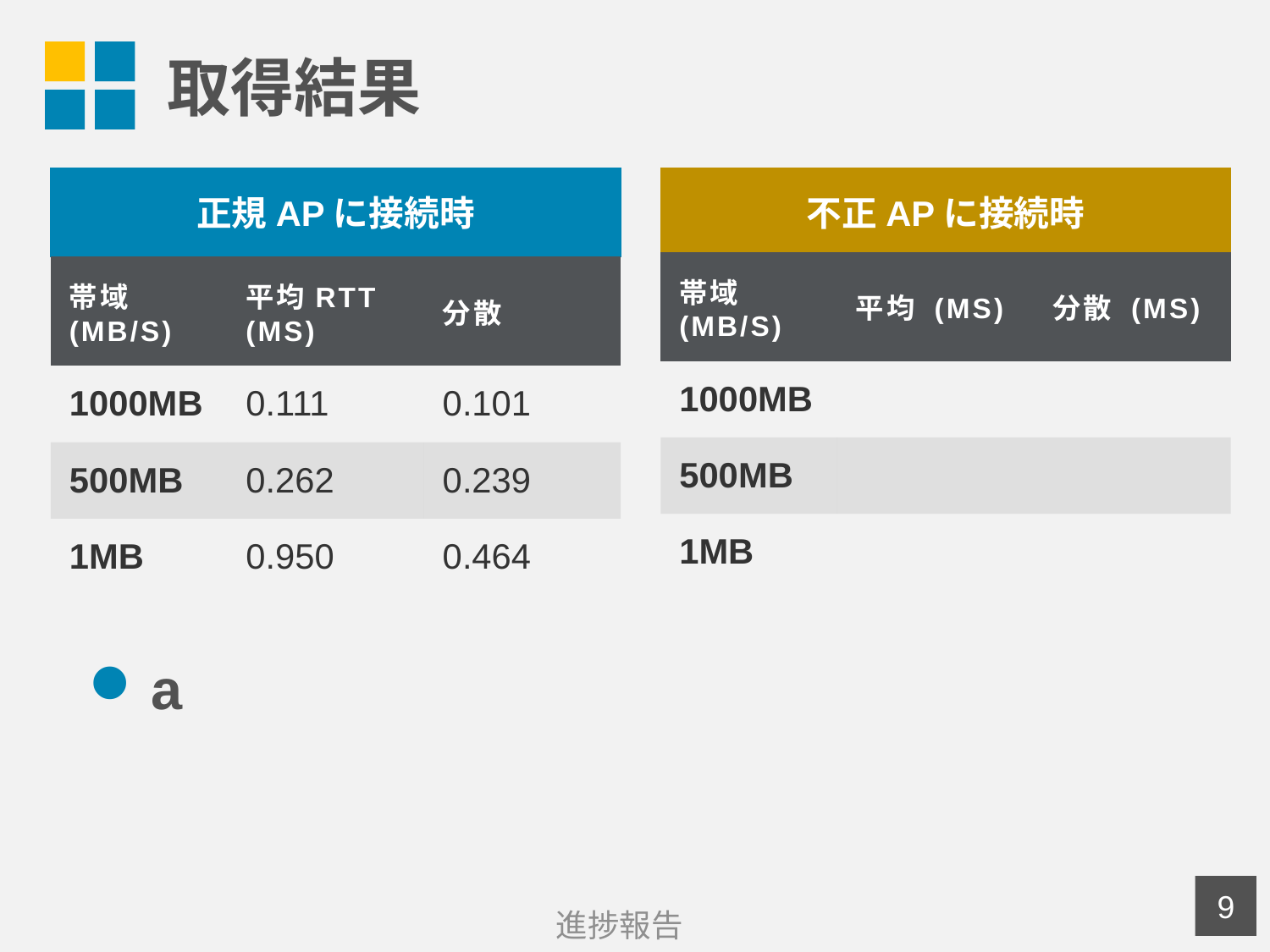

# 取得結果
正規APに接続時
不正APに接続時
| 帯域(MB/s) | 平均 (ms) | 分散 (ms) |
| --- | --- | --- |
| 1000MB |  |  |
| 500MB |  |  |
| 1MB |  |  |
| 帯域(MB/s) | 平均RTT (ms) | 分散 |
| --- | --- | --- |
| 1000MB | 0.111 | 0.101 |
| 500MB | 0.262 | 0.239 |
| 1MB | 0.950 | 0.464 |
a
9
進捗報告